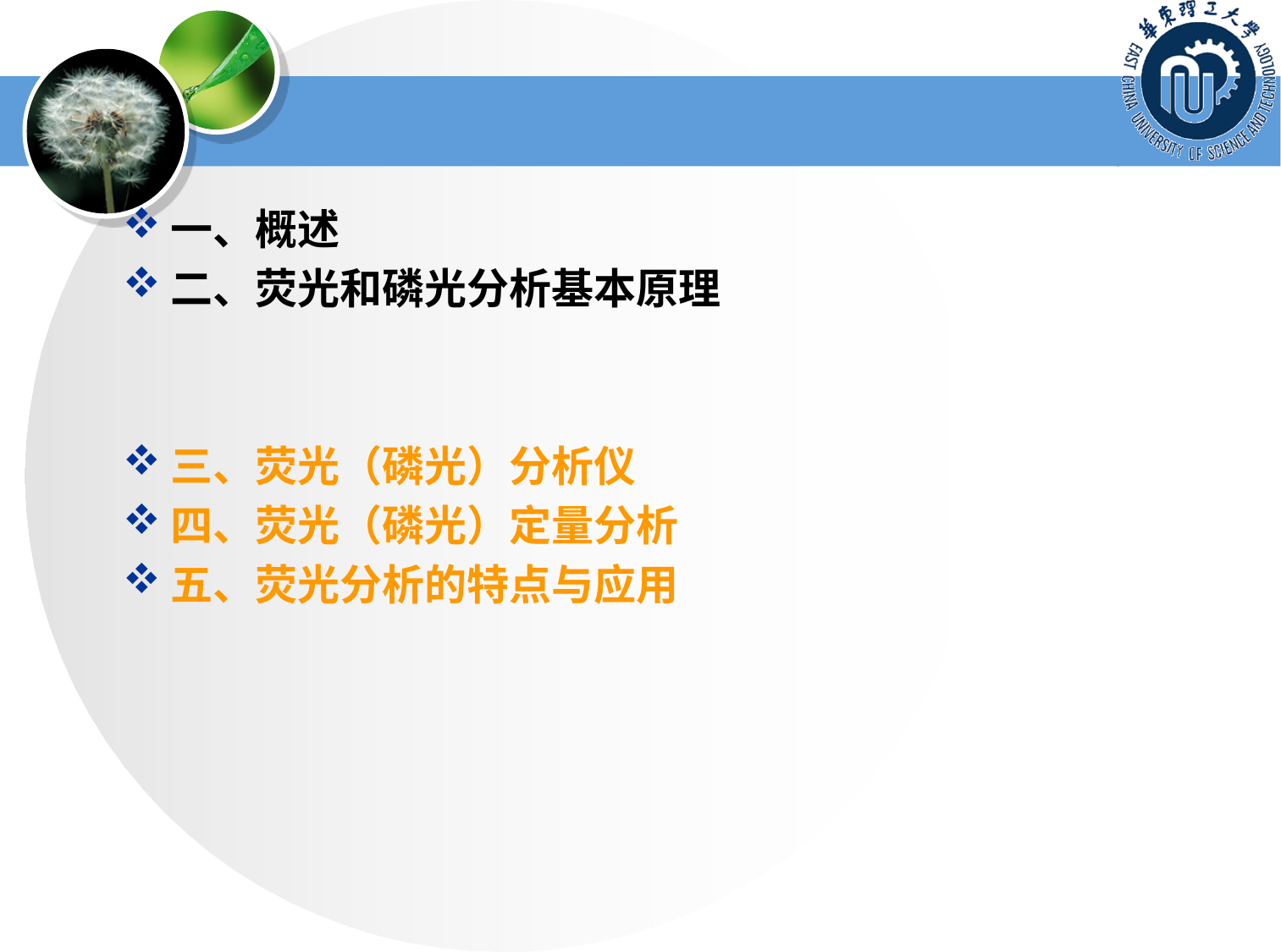

#
一、概述
二、荧光和磷光分析基本原理

三、荧光（磷光）分析仪
四、荧光（磷光）定量分析
五、荧光分析的特点与应用